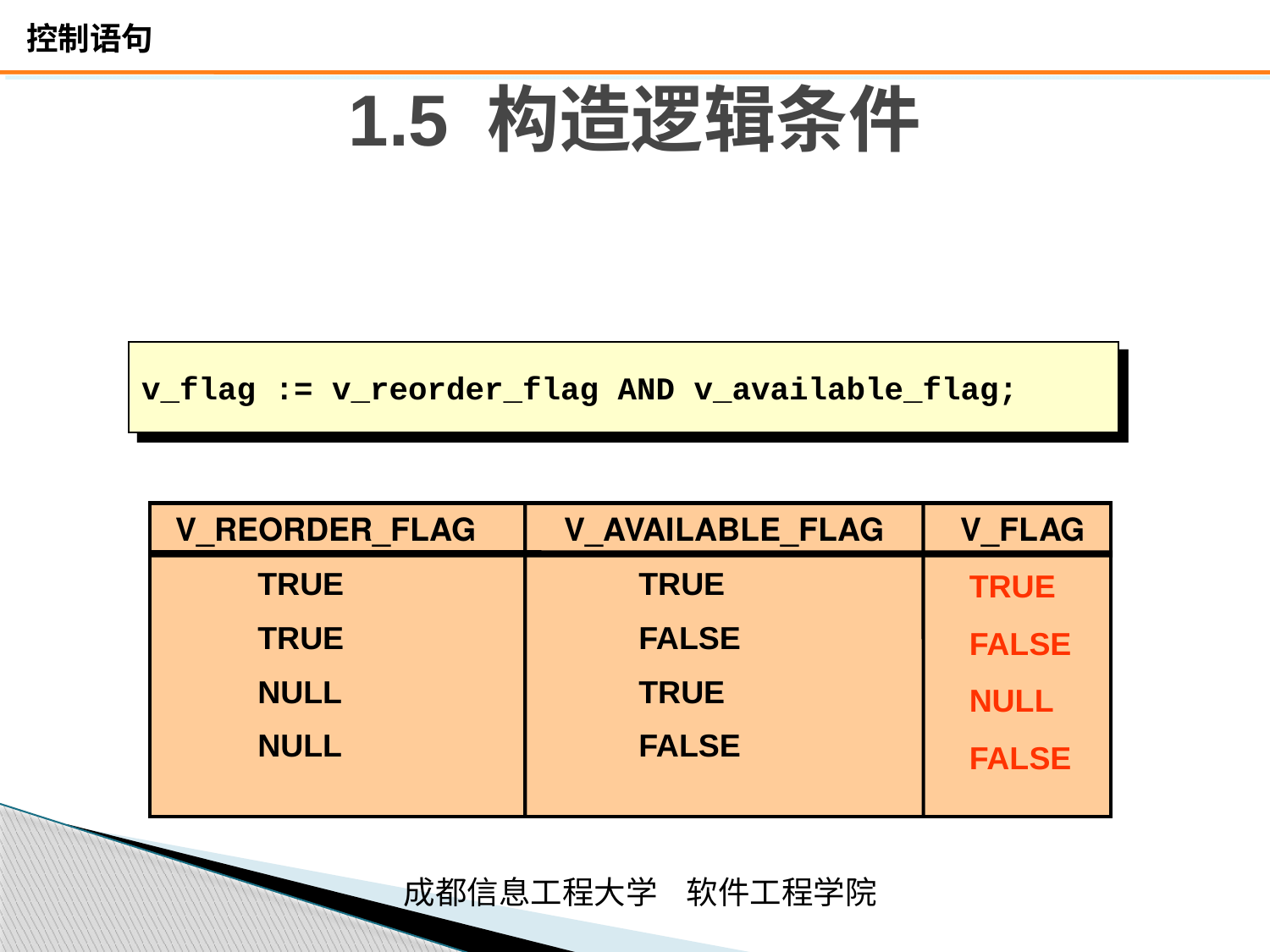

# 1.5 构造逻辑条件
v_flag := v_reorder_flag AND v_available_flag;

V_REORDER_FLAG
V_AVAILABLE_FLAG
V_FLAG

TRUE
FALSE
NULL
FALSE
TRUE			TRUE
TRUE			FALSE
NULL			TRUE
NULL			FALSE